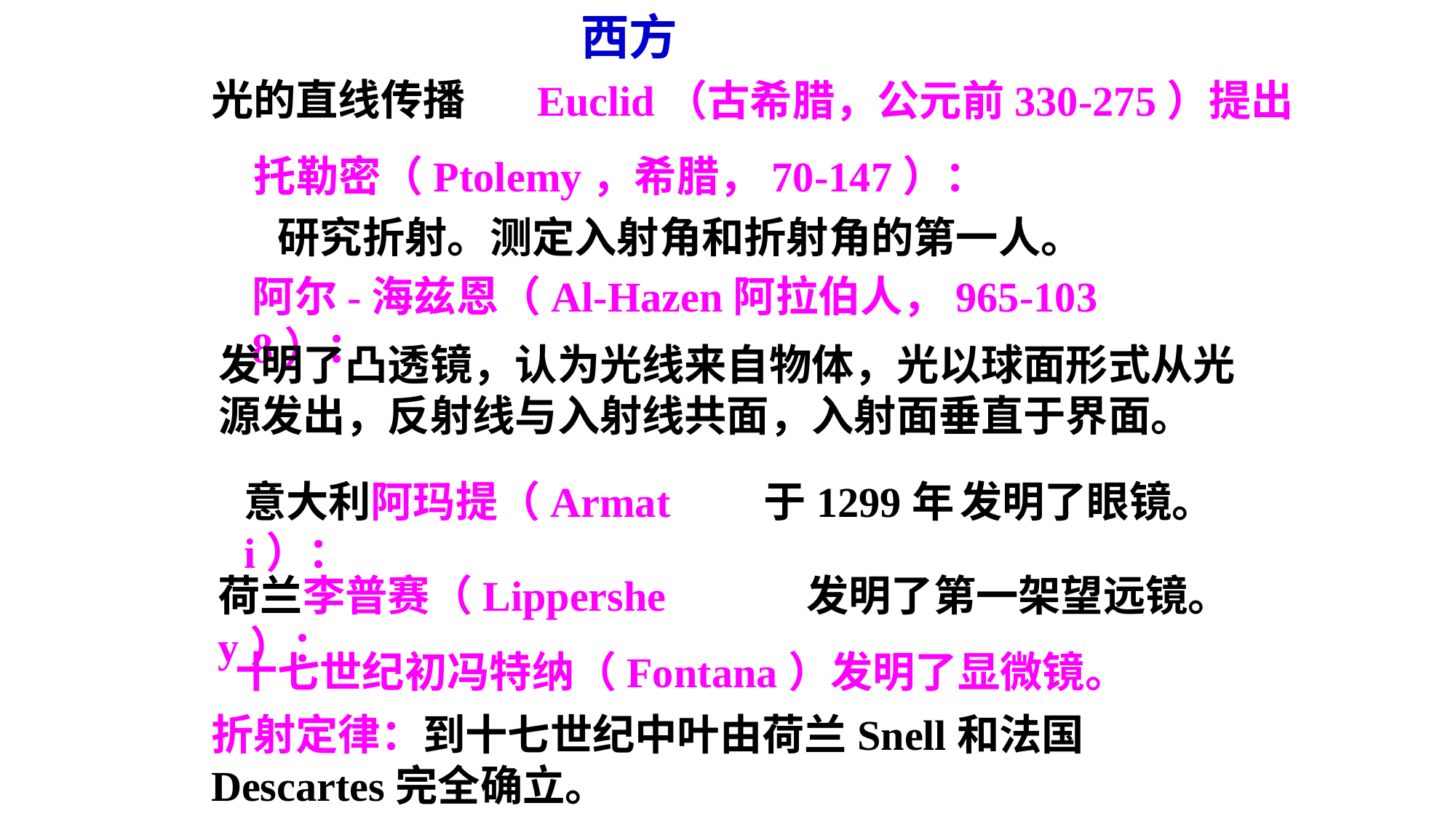

西方
光的直线传播
Euclid（古希腊，公元前330-275）提出
托勒密（Ptolemy，希腊，70-147）：
研究折射。测定入射角和折射角的第一人。
阿尔-海兹恩（Al-Hazen阿拉伯人，965-1038）：
发明了凸透镜，认为光线来自物体，光以球面形式从光源发出，反射线与入射线共面，入射面垂直于界面。
意大利阿玛提（Armati）：
于1299年
发明了眼镜。
荷兰李普赛（Lippershey）：
发明了第一架望远镜。
十七世纪初冯特纳（Fontana）发明了显微镜。
折射定律：到十七世纪中叶由荷兰Snell和法国Descartes完全确立。